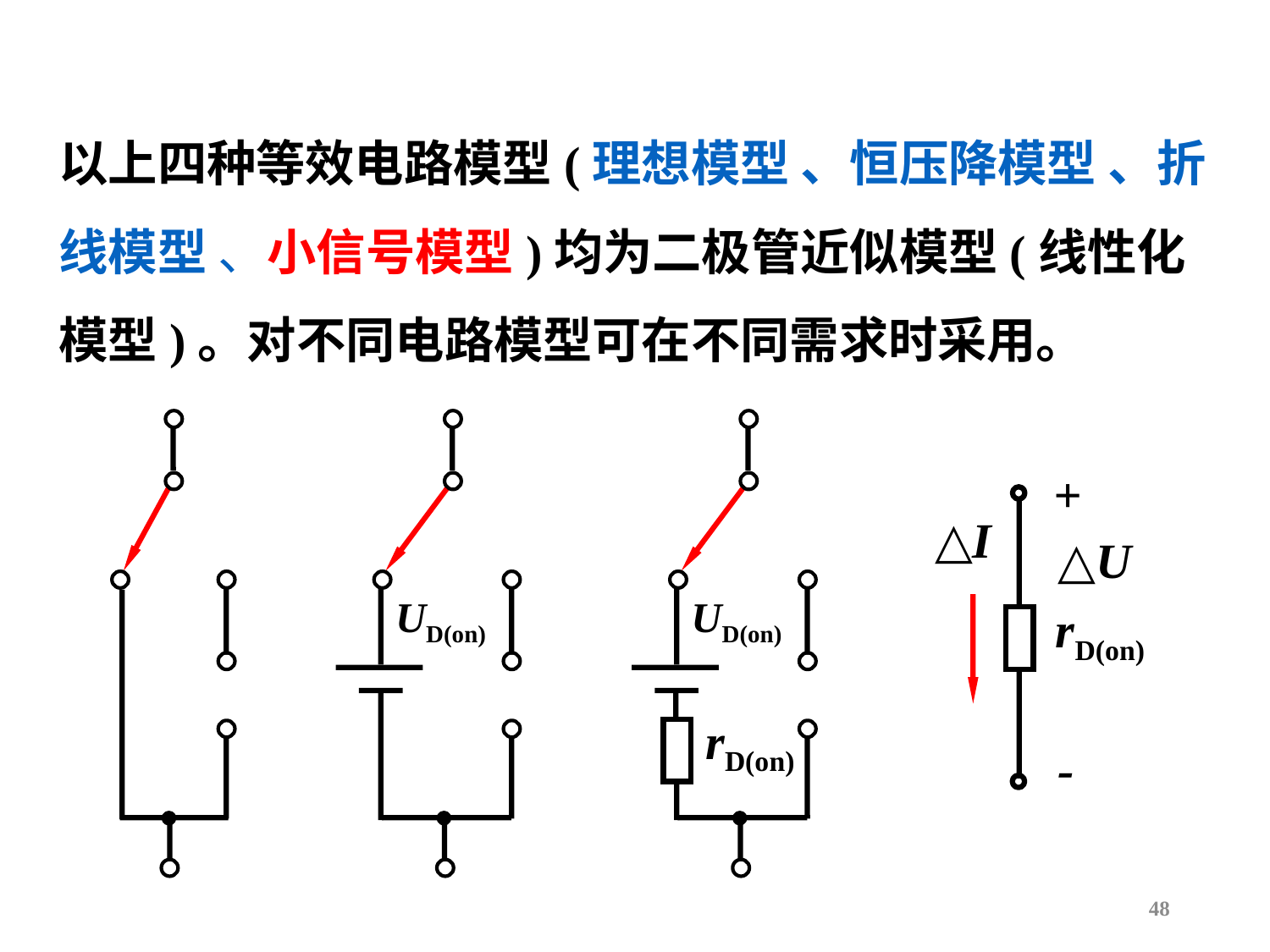

以上四种等效电路模型(理想模型 、恒压降模型 、折线模型 、小信号模型)均为二极管近似模型(线性化模型)。对不同电路模型可在不同需求时采用。

UD(on)

UD(on)

rD(on)

+

△I
△U

rD(on)

-

48